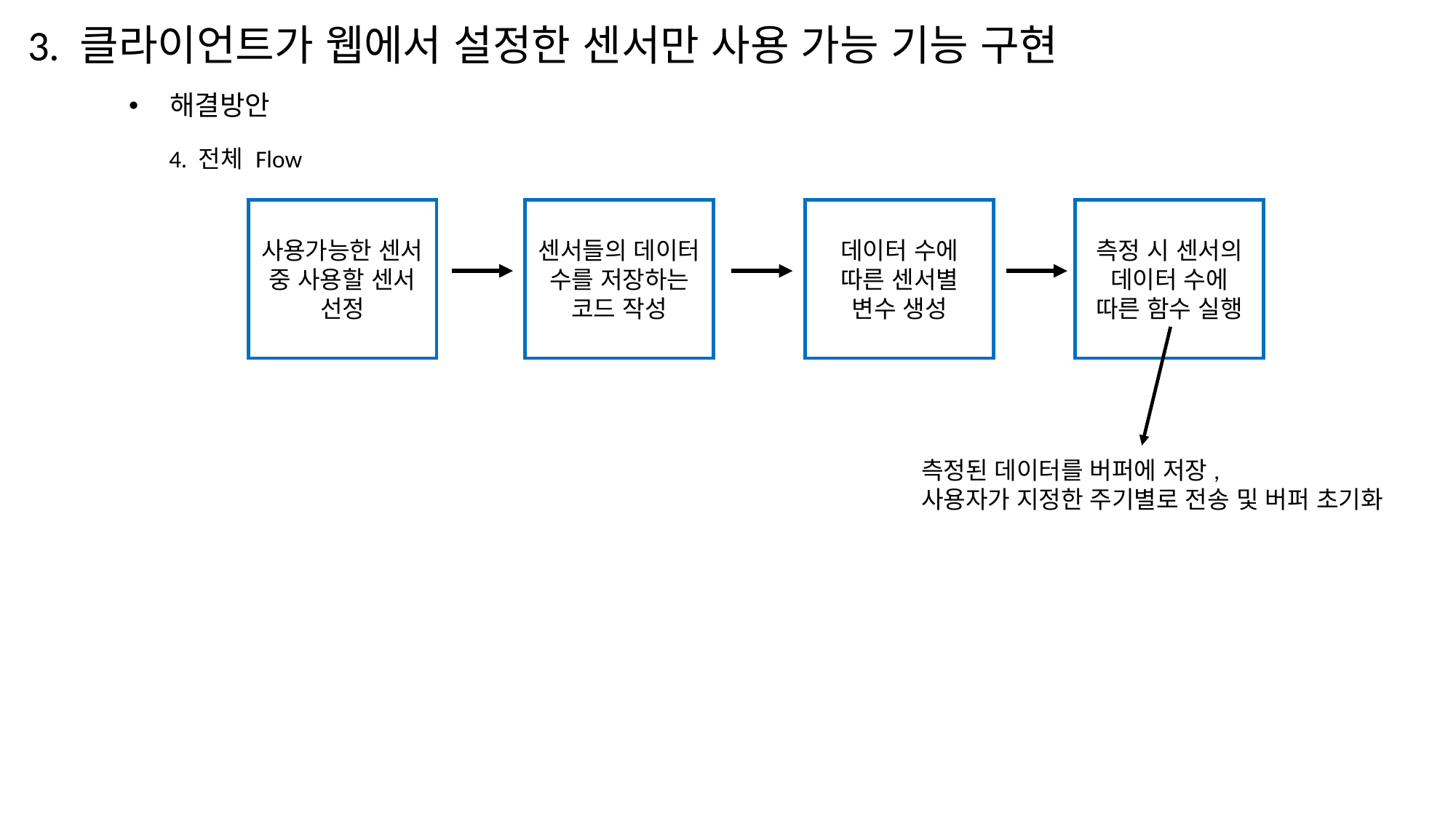

3. 클라이언트가 웹에서 설정한 센서만 사용 가능 기능 구현
해결방안
4. 전체 Flow
사용가능한 센서 중 사용할 센서 선정
센서들의 데이터 수를 저장하는 코드 작성
데이터 수에 따른 센서별 변수 생성
측정 시 센서의 데이터 수에 따른 함수 실행
측정된 데이터를 버퍼에 저장,
사용자가 지정한 주기별로 전송 및 버퍼 초기화